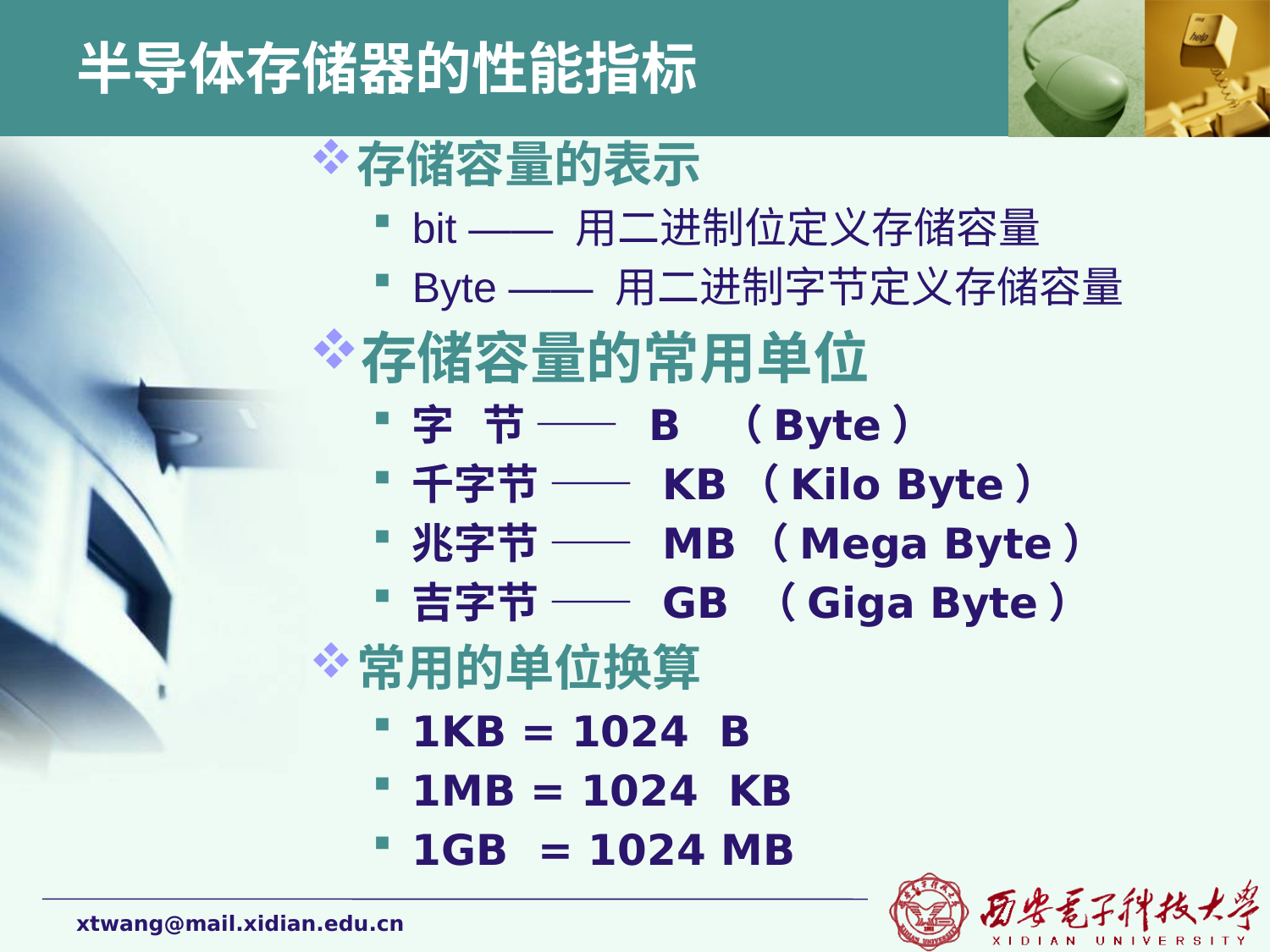

# 半导体存储器的性能指标
存储容量的表示
bit —— 用二进制位定义存储容量
Byte —— 用二进制字节定义存储容量
存储容量的常用单位
字   节 ——  B  （Byte）
千字节 ——  KB（Kilo Byte）
兆字节 ——  MB（Mega Byte）
吉字节 ——  GB （Giga Byte）
常用的单位换算
1KB = 1024  B
1MB = 1024  KB
1GB  = 1024 MB
xtwang@mail.xidian.edu.cn